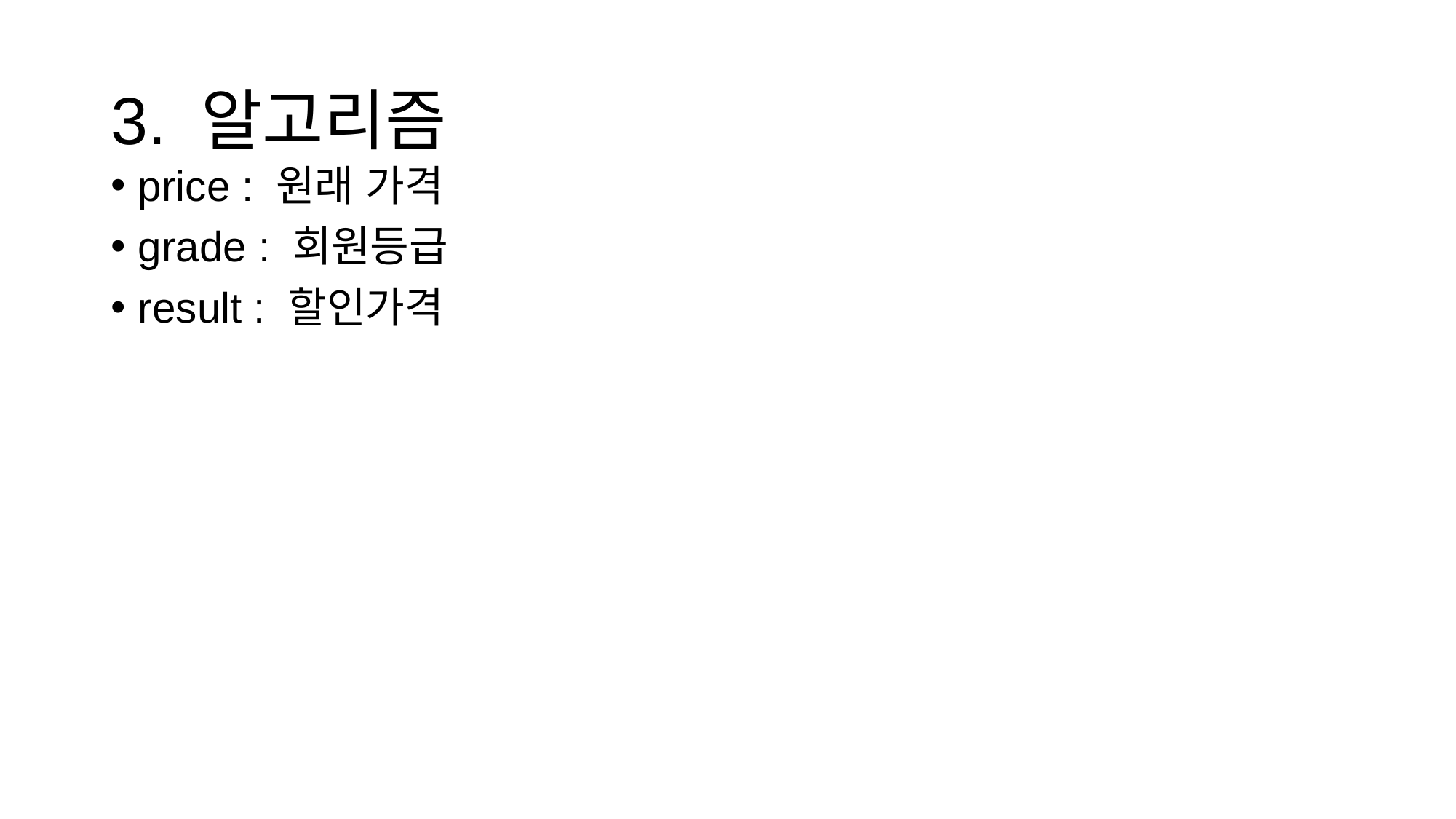

# 3. 알고리즘
price : 원래 가격
grade : 회원등급
result : 할인가격